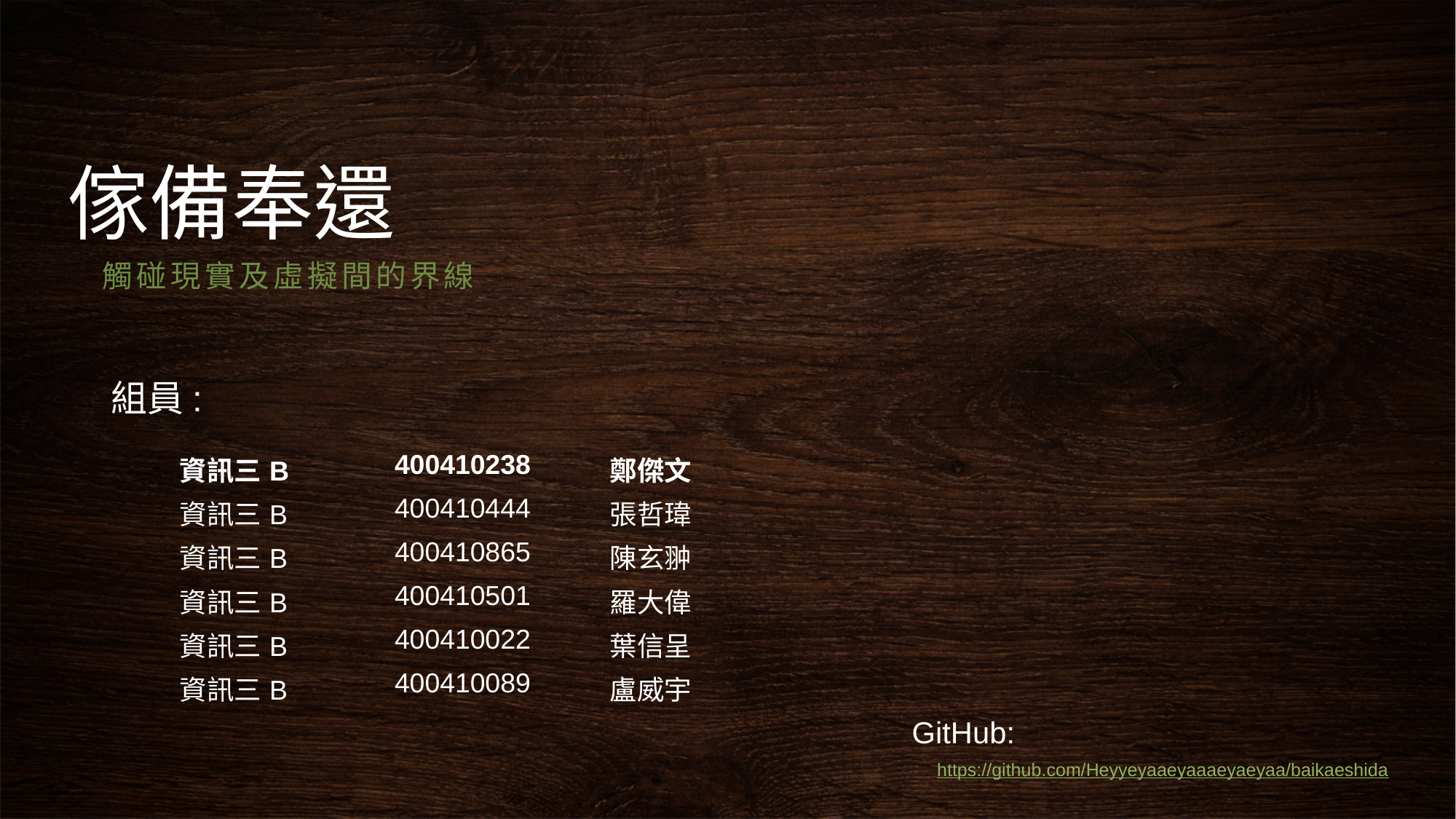

# 傢備奉還
觸碰現實及虛擬間的界線
組員:

| 資訊三B | 400410238 | 鄭傑文 |
| --- | --- | --- |
| 資訊三B | 400410444 | 張哲瑋 |
| 資訊三B | 400410865 | 陳玄翀 |
| 資訊三B | 400410501 | 羅大偉 |
| 資訊三B | 400410022 | 葉信呈 |
| 資訊三B | 400410089 | 盧威宇 |
GitHub:
   https://github.com/Heyyeyaaeyaaaeyaeyaa/baikaeshida